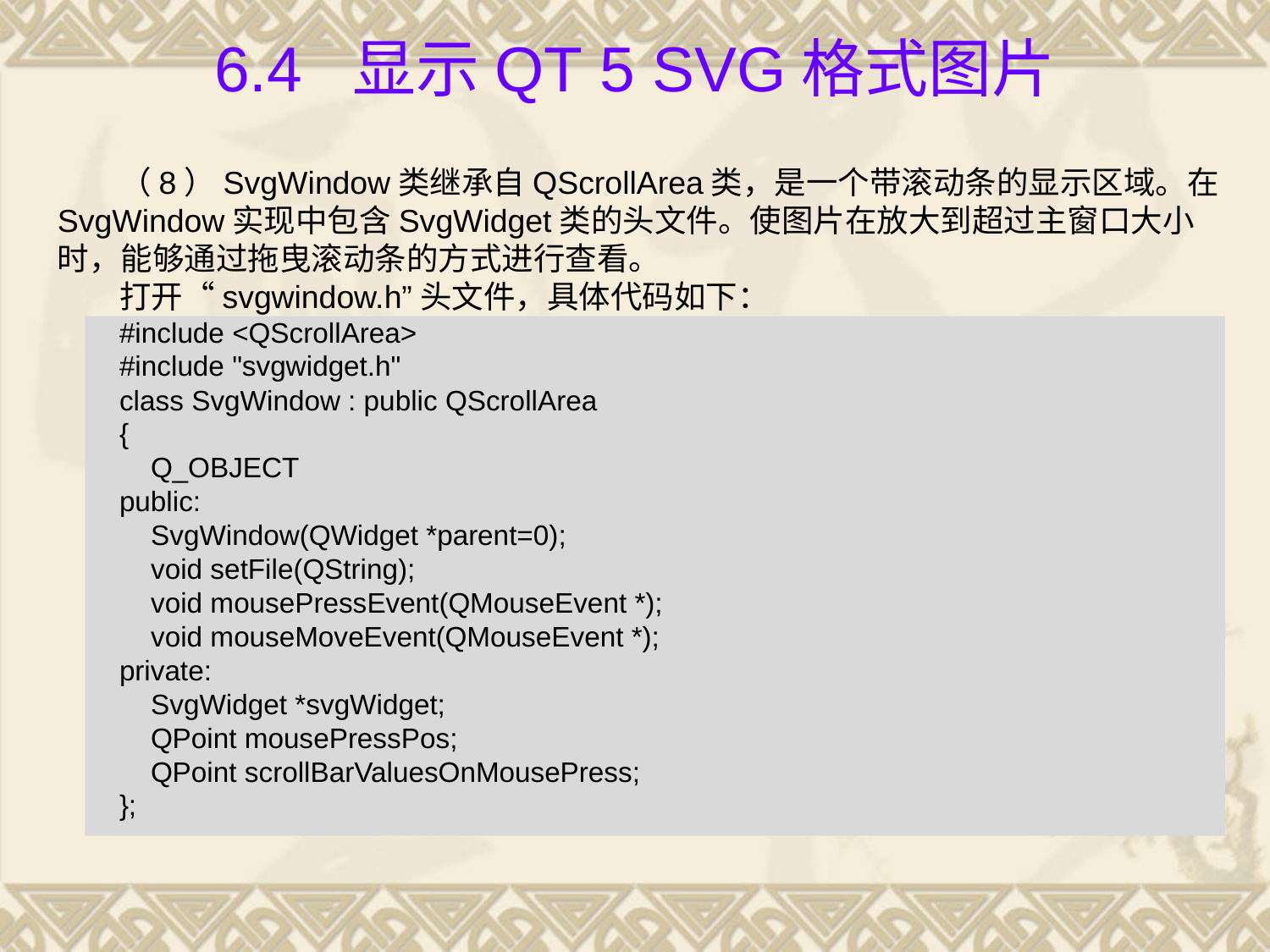

# 6.4  显示Qt 5 SVG格式图片
（8）SvgWindow类继承自QScrollArea类，是一个带滚动条的显示区域。在SvgWindow实现中包含SvgWidget类的头文件。使图片在放大到超过主窗口大小时，能够通过拖曳滚动条的方式进行查看。
打开“svgwindow.h”头文件，具体代码如下：
#include <QScrollArea>
#include "svgwidget.h"
class SvgWindow : public QScrollArea
{
    Q_OBJECT
public:
    SvgWindow(QWidget *parent=0);
    void setFile(QString);
    void mousePressEvent(QMouseEvent *);
    void mouseMoveEvent(QMouseEvent *);
private:
    SvgWidget *svgWidget;
    QPoint mousePressPos;
    QPoint scrollBarValuesOnMousePress;
};